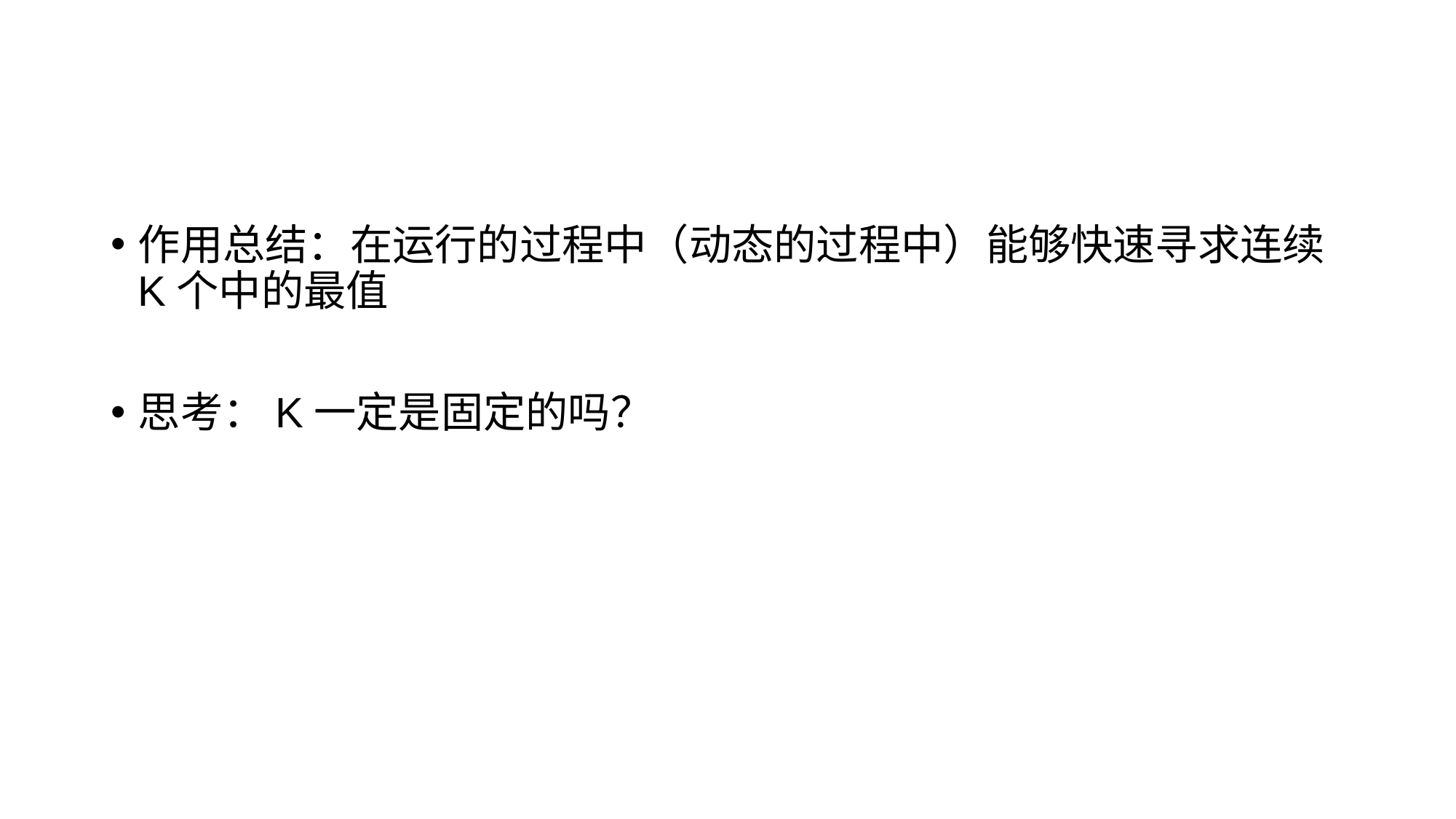

#
作用总结：在运行的过程中（动态的过程中）能够快速寻求连续K个中的最值

思考：K一定是固定的吗？